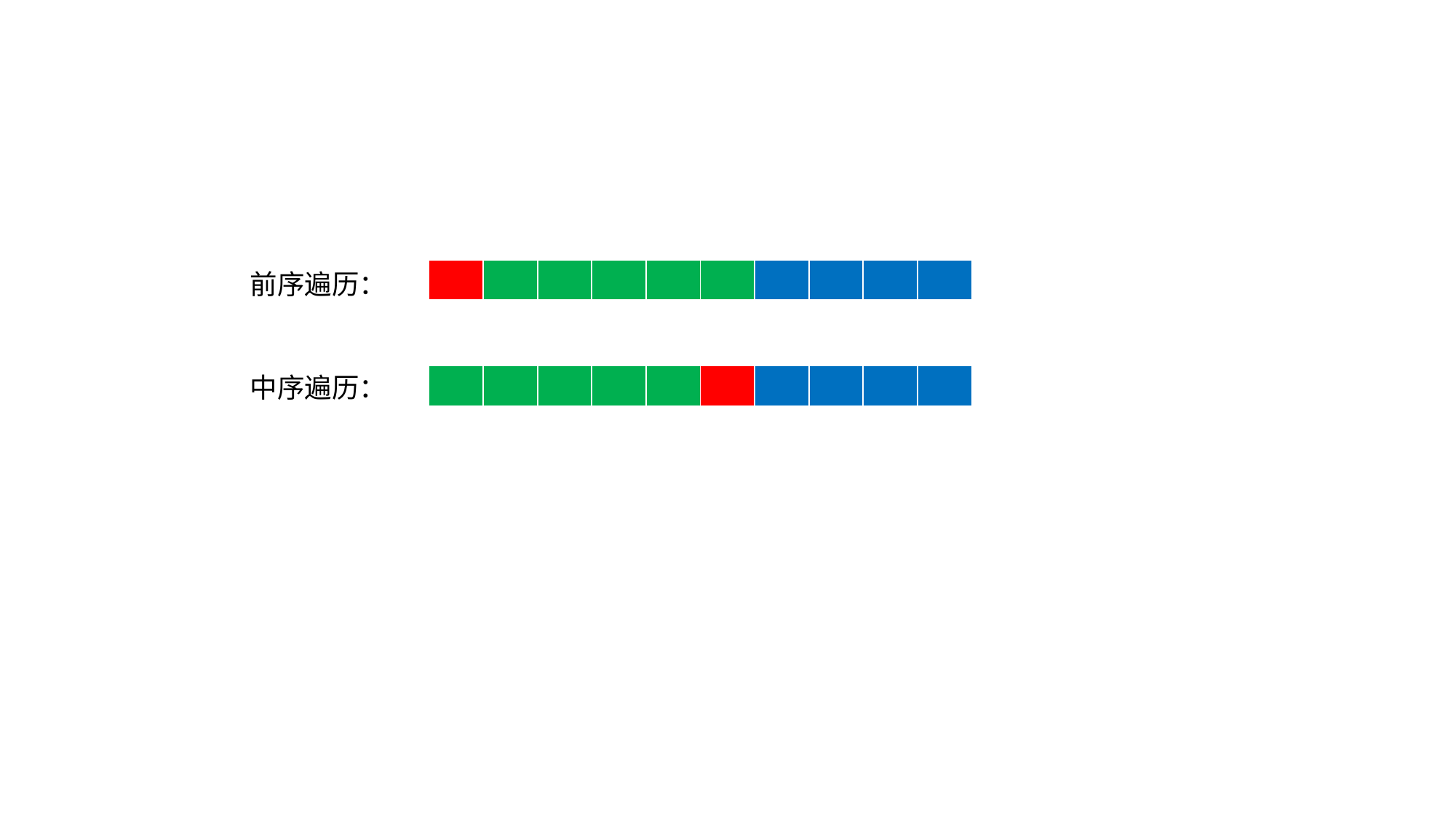

|  |  |  |  |  |  |  |  |  |  |
| --- | --- | --- | --- | --- | --- | --- | --- | --- | --- |
前序遍历：
中序遍历：
|  |  |  |  |  |  |  |  |  |  |
| --- | --- | --- | --- | --- | --- | --- | --- | --- | --- |